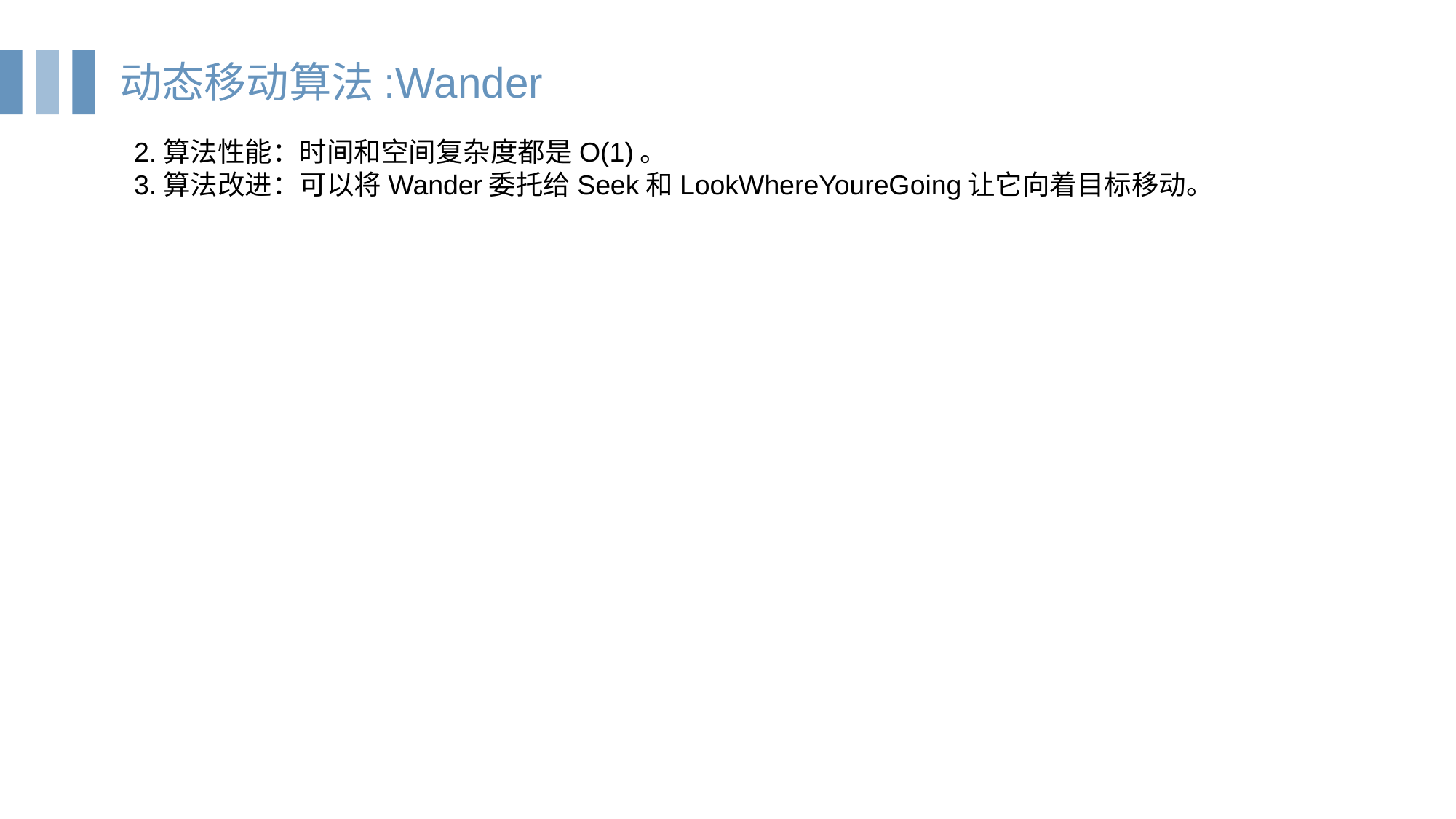

动态移动算法:Wander

2.算法性能：时间和空间复杂度都是O(1)。
3.算法改进：可以将Wander委托给Seek和LookWhereYoureGoing让它向着目标移动。

Add your  text here
Add your  text here
lorem ipsum dolor sit amet, please add your text here, lorem ipsum dolor sit amet, please add your text here , lorem ipsum dolor sit amet, please add your text here
lorem ipsum dolor sit amet, please add your text here, lorem ipsum dolor sit amet, please add your text here , lorem ipsum dolor sit amet, please add your text here